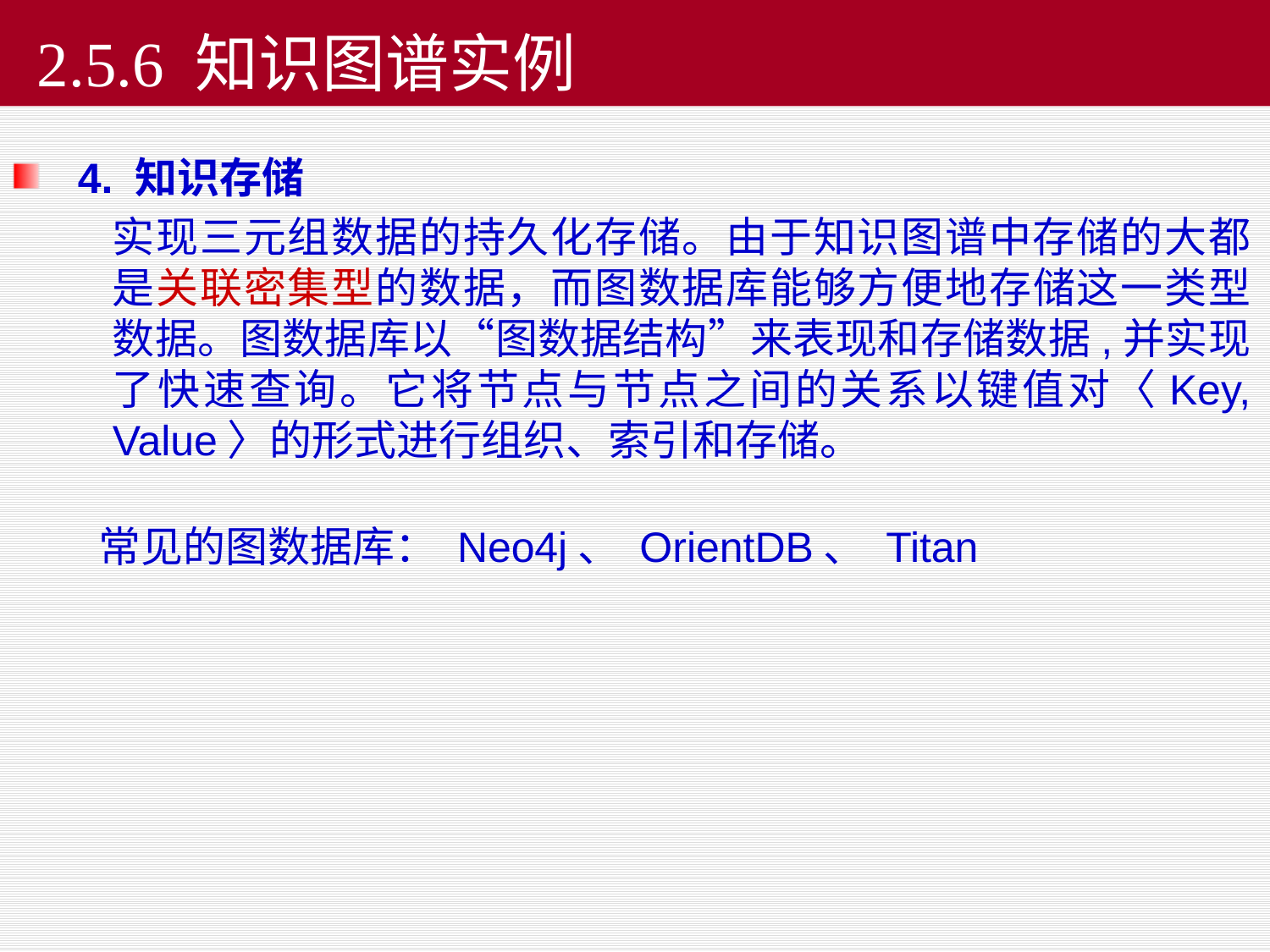

# 2.5.6 知识图谱实例
4. 知识存储
实现三元组数据的持久化存储。由于知识图谱中存储的大都是关联密集型的数据，而图数据库能够方便地存储这一类型数据。图数据库以“图数据结构”来表现和存储数据,并实现了快速查询。它将节点与节点之间的关系以键值对〈Key, Value〉的形式进行组织、索引和存储。
常见的图数据库： Neo4j、 OrientDB、 Titan
87